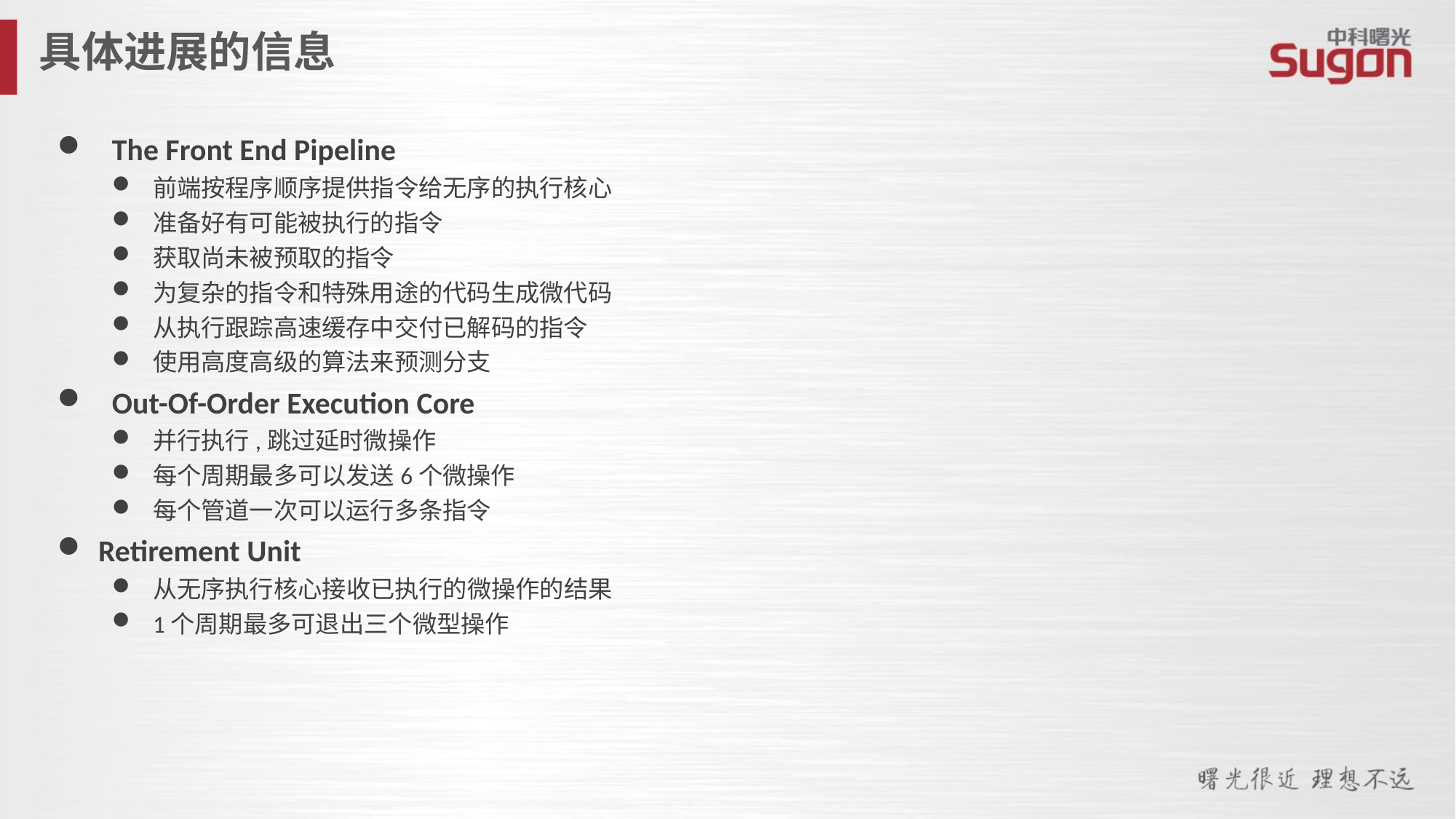

具体进展的信息

  The Front End Pipeline
前端按程序顺序提供指令给无序的执行核心
准备好有可能被执行的指令
获取尚未被预取的指令
为复杂的指令和特殊用途的代码生成微代码
从执行跟踪高速缓存中交付已解码的指令
使用高度高级的算法来预测分支
  Out-Of-Order Execution Core
并行执行,跳过延时微操作
每个周期最多可以发送6个微操作
每个管道一次可以运行多条指令
Retirement Unit
从无序执行核心接收已执行的微操作的结果
1个周期最多可退出三个微型操作